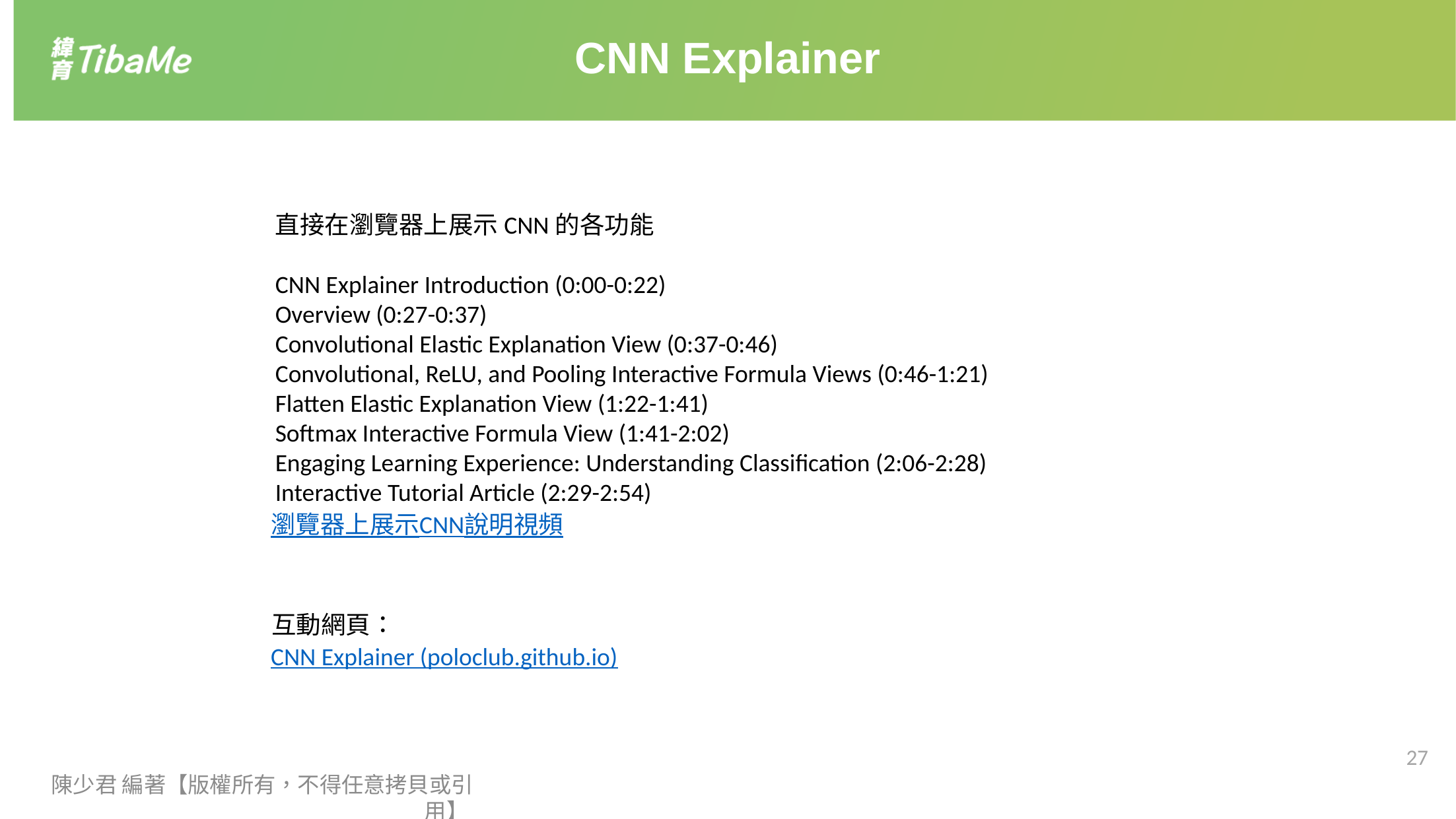

CNN Explainer
直接在瀏覽器上展示CNN的各功能

CNN Explainer Introduction (0:00-0:22)
Overview (0:27-0:37)
Convolutional Elastic Explanation View (0:37-0:46)
Convolutional, ReLU, and Pooling Interactive Formula Views (0:46-1:21)
Flatten Elastic Explanation View (1:22-1:41)
Softmax Interactive Formula View (1:41-2:02)
Engaging Learning Experience: Understanding Classification (2:06-2:28)
Interactive Tutorial Article (2:29-2:54)
瀏覽器上展示CNN說明視頻
互動網頁：
CNN Explainer (poloclub.github.io)